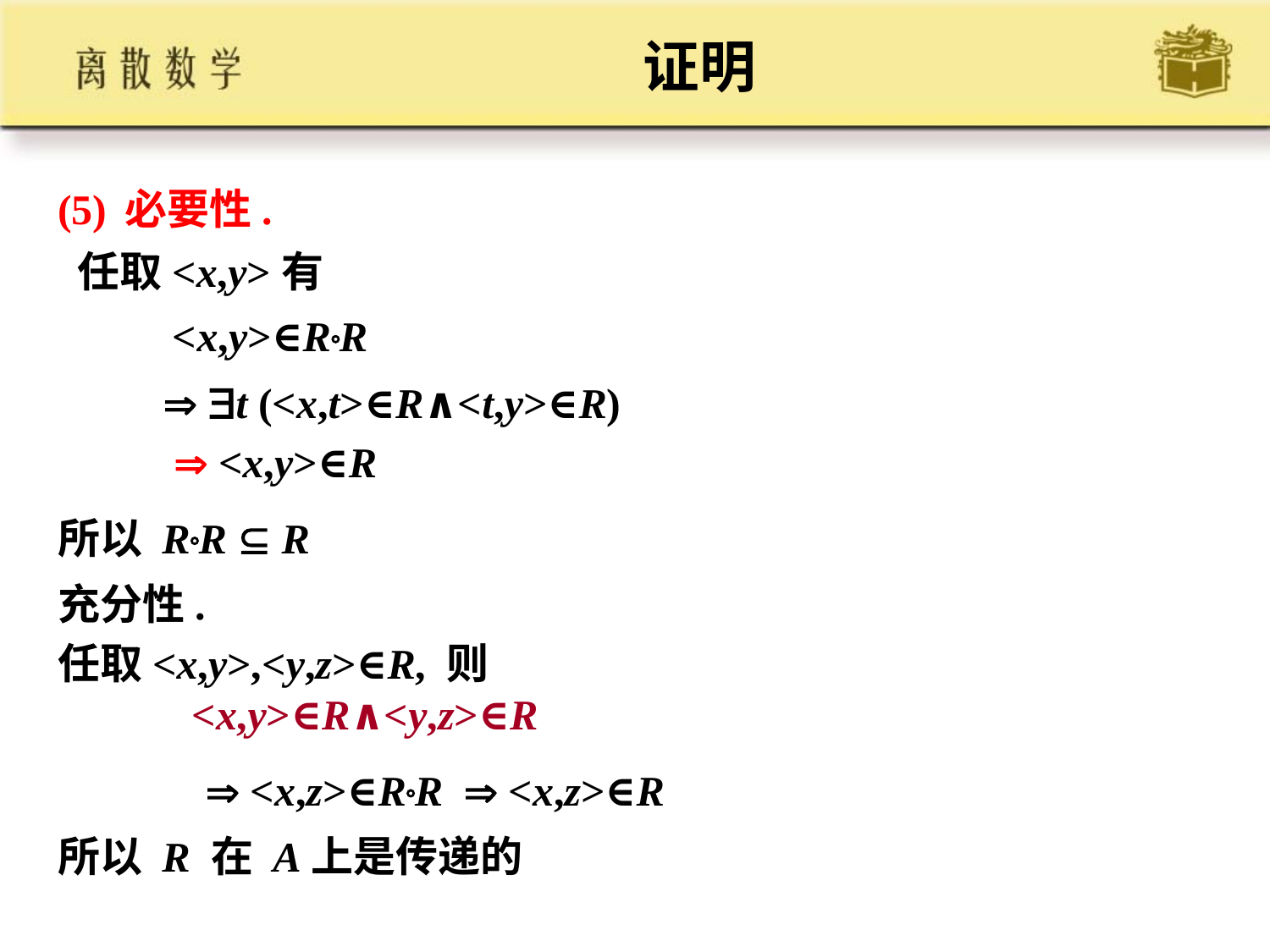

# 证明
(5) 必要性.
 任取<x,y>有
      <x,y>∈R°R
          ⇒ ∃t (<x,t>∈R∧<t,y>∈R)
           ⇒ <x,y>∈R
所以 R°R ⊆ R
充分性.
任取<x,y>,<y,z>∈R, 则
        <x,y>∈R∧<y,z>∈R
              ⇒ <x,z>∈R°R  ⇒ <x,z>∈R
所以 R 在 A上是传递的
53